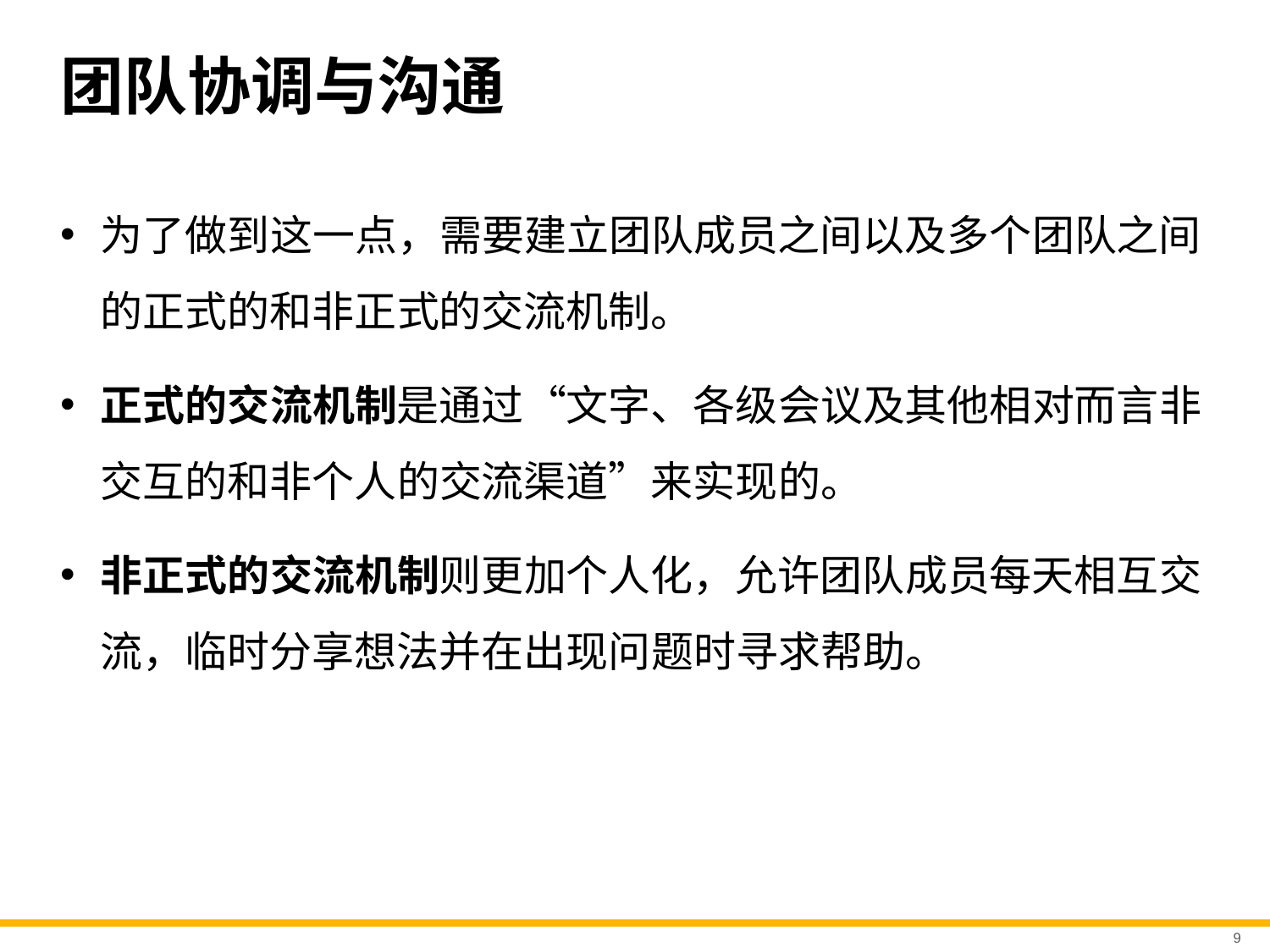

# 团队协调与沟通
为了做到这一点，需要建立团队成员之间以及多个团队之间的正式的和非正式的交流机制。
正式的交流机制是通过“文字、各级会议及其他相对而言非交互的和非个人的交流渠道”来实现的。
非正式的交流机制则更加个人化，允许团队成员每天相互交流，临时分享想法并在出现问题时寻求帮助。
9